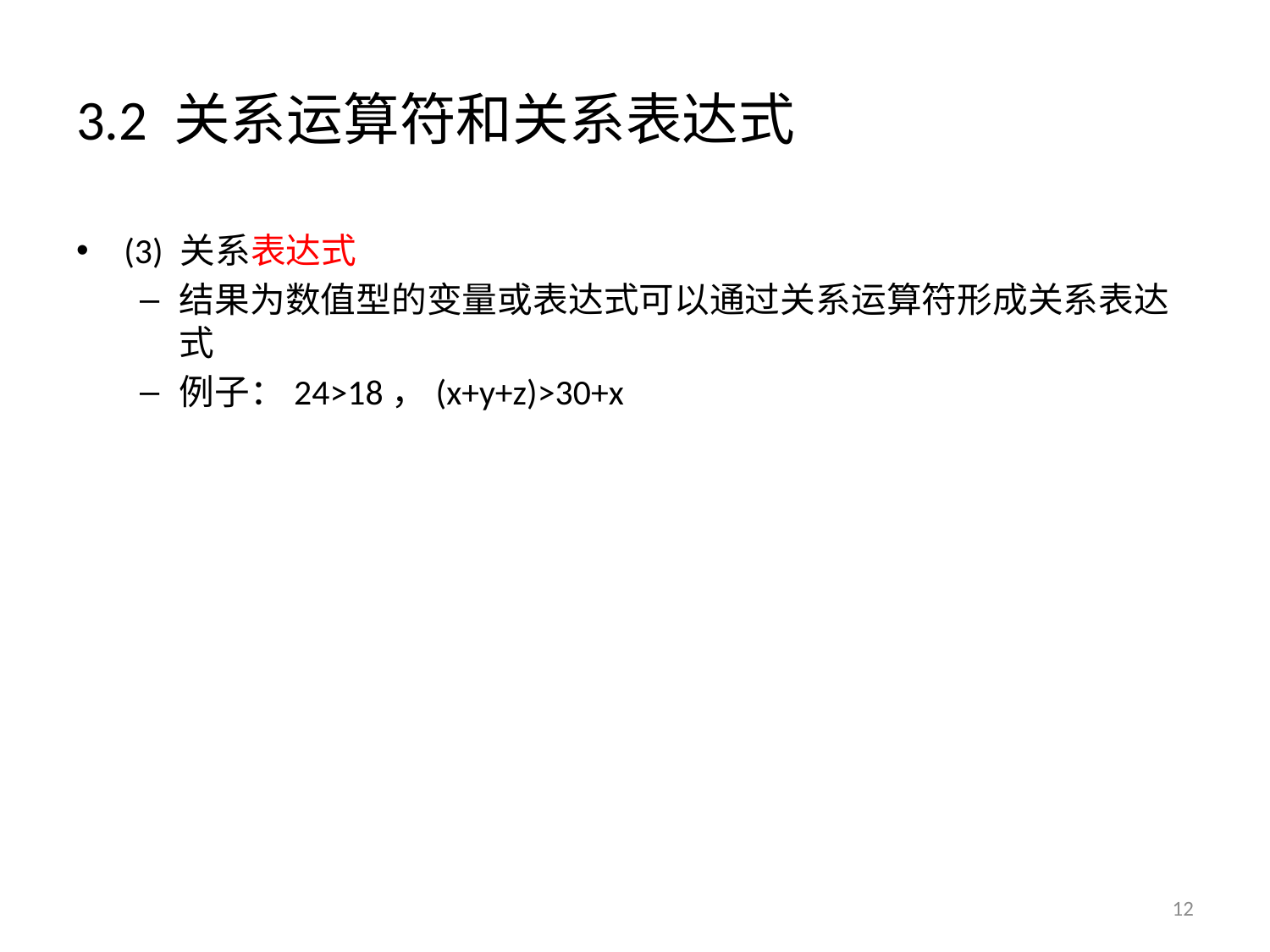

# 3.2 关系运算符和关系表达式
(3) 关系表达式
结果为数值型的变量或表达式可以通过关系运算符形成关系表达式
例子：24>18，(x+y+z)>30+x
12